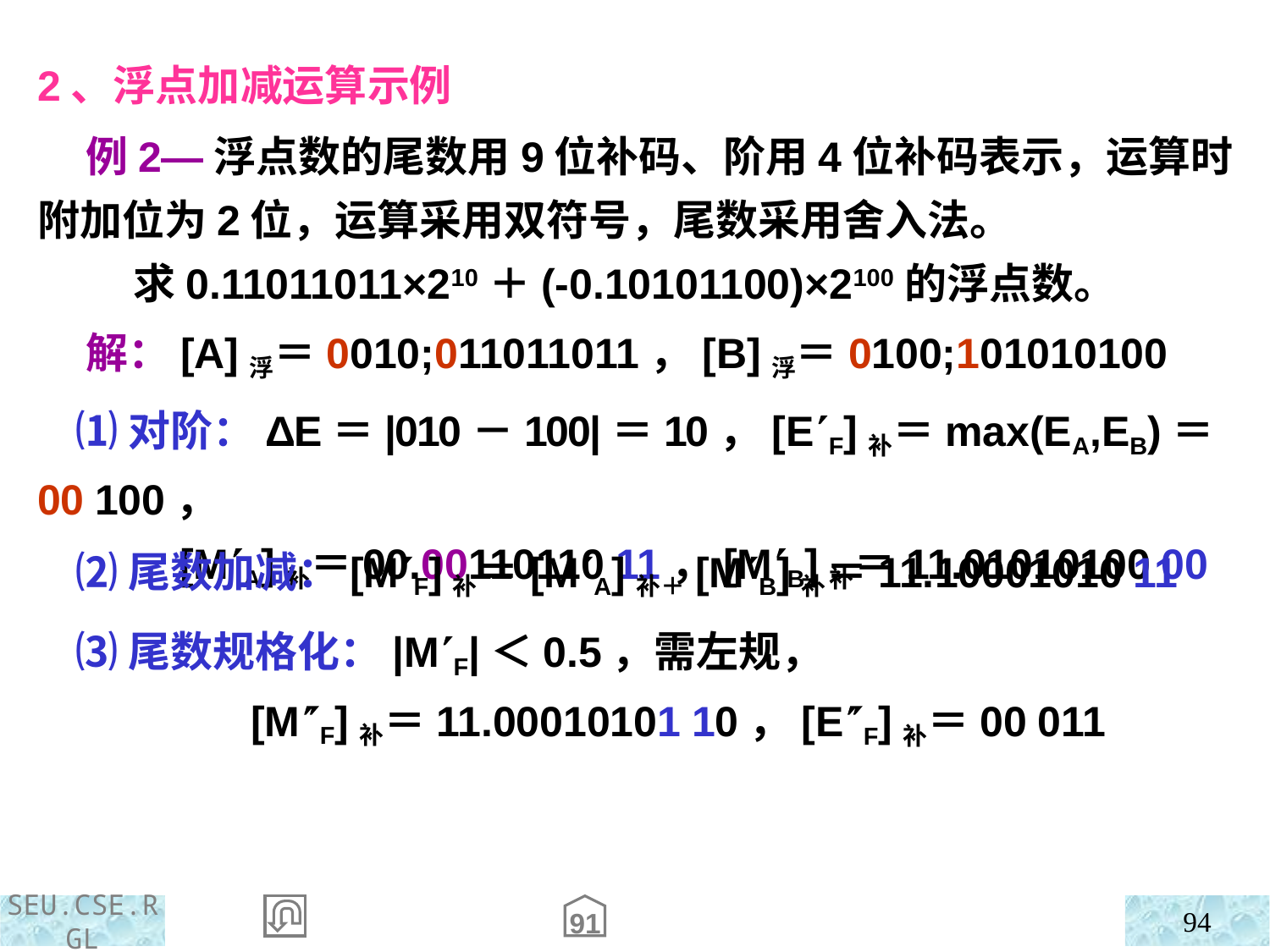

2、浮点加减运算示例
    例2—浮点数的尾数用9位补码、阶用4位补码表示，运算时附加位为2位，运算采用双符号，尾数采用舍入法。
         求0.11011011×210＋(-0.10101100)×2100的浮点数。
    解：[A]浮＝0010;011011011，[B]浮＝0100;101010100
    ⑴对阶：ΔE＝|010－100|＝10，[E′F]补＝max(EA,EB)＝00 100，
            [M′A]补＝00.00110110 11，[M′B]补＝11.01010100 00
    ⑵尾数加减：[M′F]补＝[M′A]补＋[M′B]补＝11.10001010 11
    ⑶尾数规格化：|M′F|＜0.5，需左规，
                  [M″F]补＝11.00010101 10，[E″F]补＝00 011
91

94